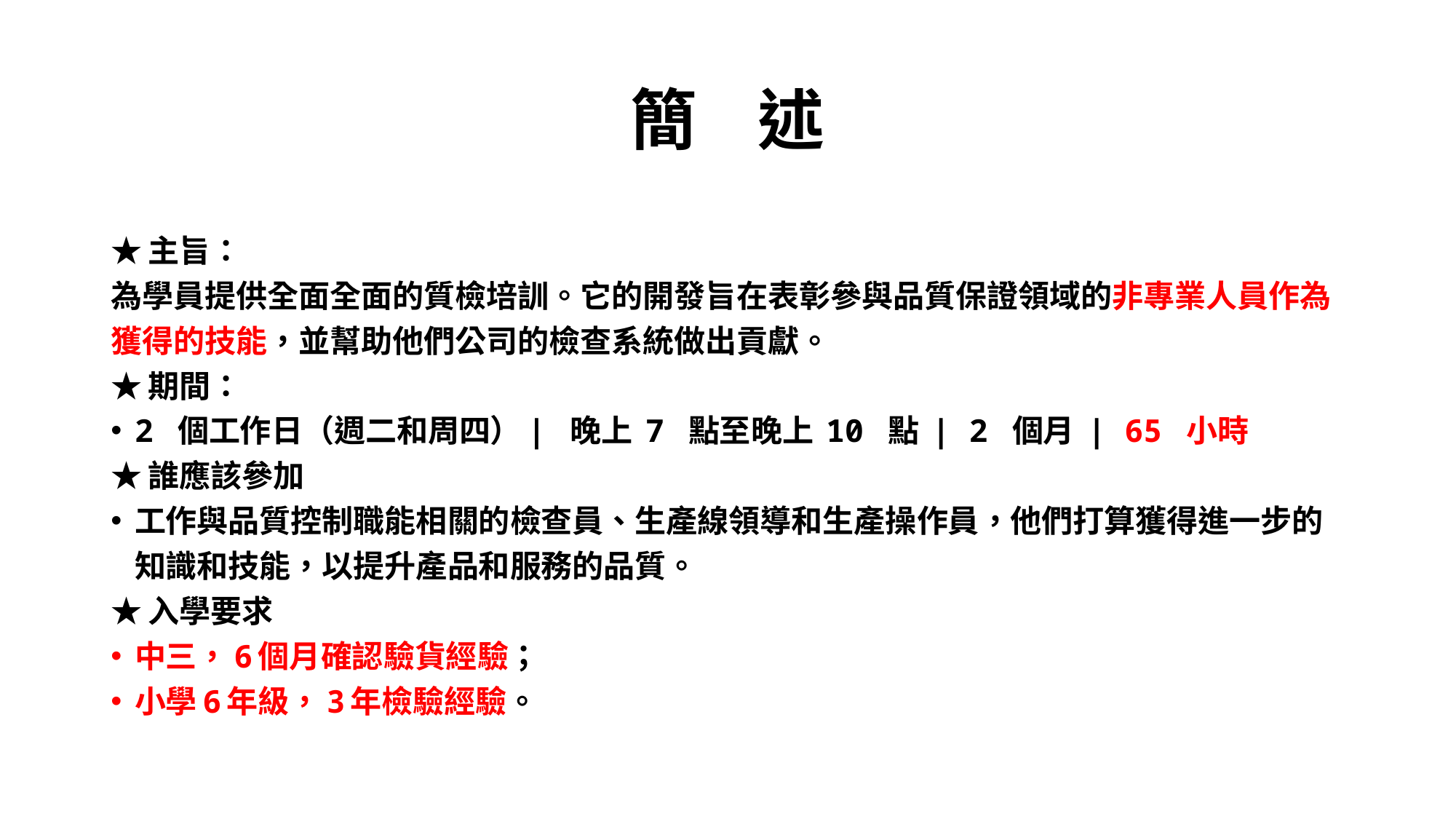

# 簡    述
★主旨：
為學員提供全面全面的質檢培訓。它的開發旨在表彰參與品質保證領域的非專業人員作為獲得的技能，並幫助他們公司的檢查系統做出貢獻。
★期間：
2 個工作日（週二和周四）| 晚上 7 點至晚上 10 點 | 2 個月 | 65 小時
★誰應該參加
工作與品質控制職能相關的檢查員、生產線領導和生產操作員，他們打算獲得進一步的知識和技能，以提升產品和服務的品質。
★入學要求
中三，6個月確認驗貨經驗；
小學6年級，3年檢驗經驗。